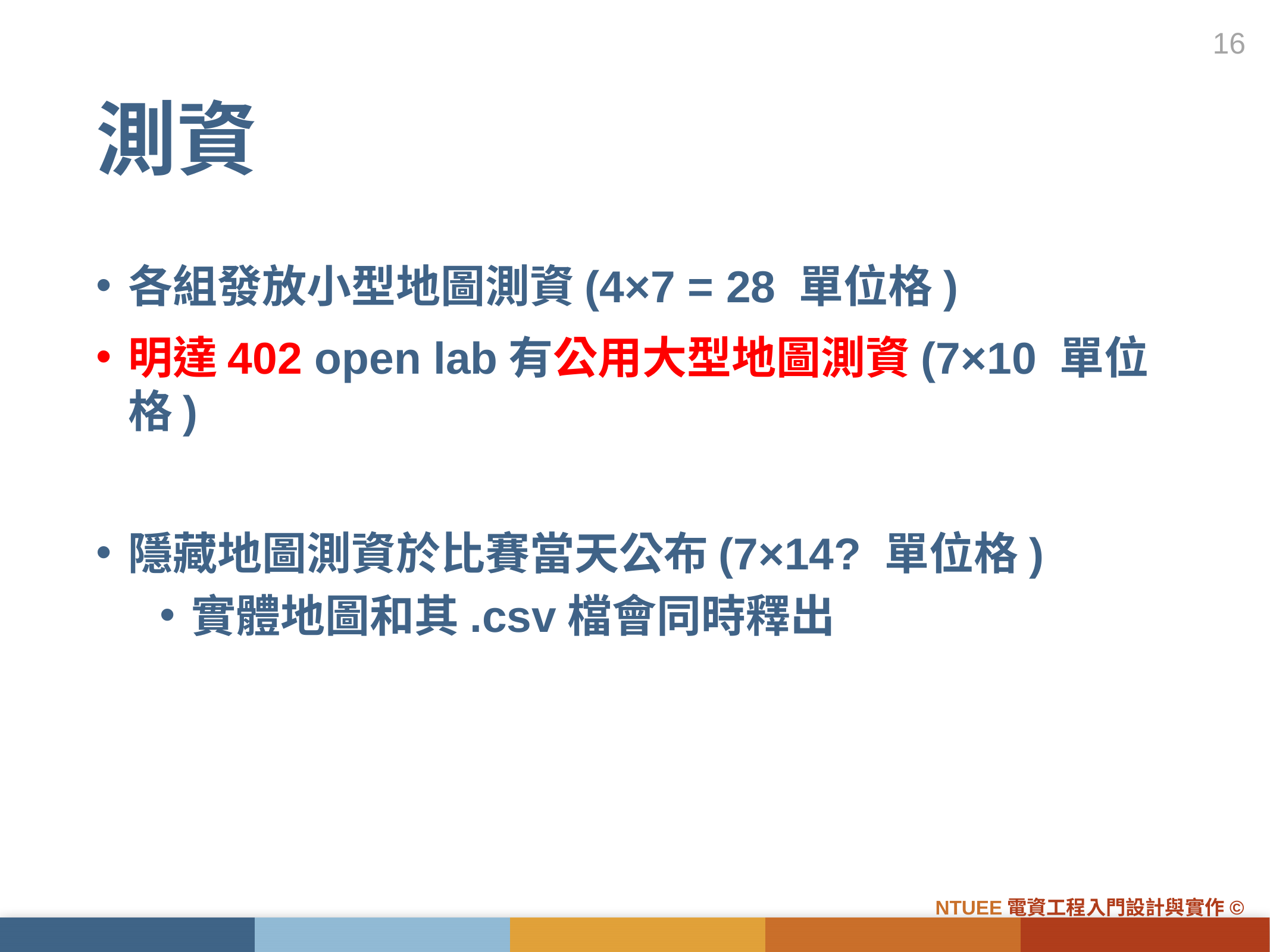

16
# 測資
各組發放小型地圖測資(4×7 = 28 單位格)
明達402 open lab有公用大型地圖測資(7×10 單位格)

隱藏地圖測資於比賽當天公布(7×14? 單位格)
實體地圖和其.csv檔會同時釋出